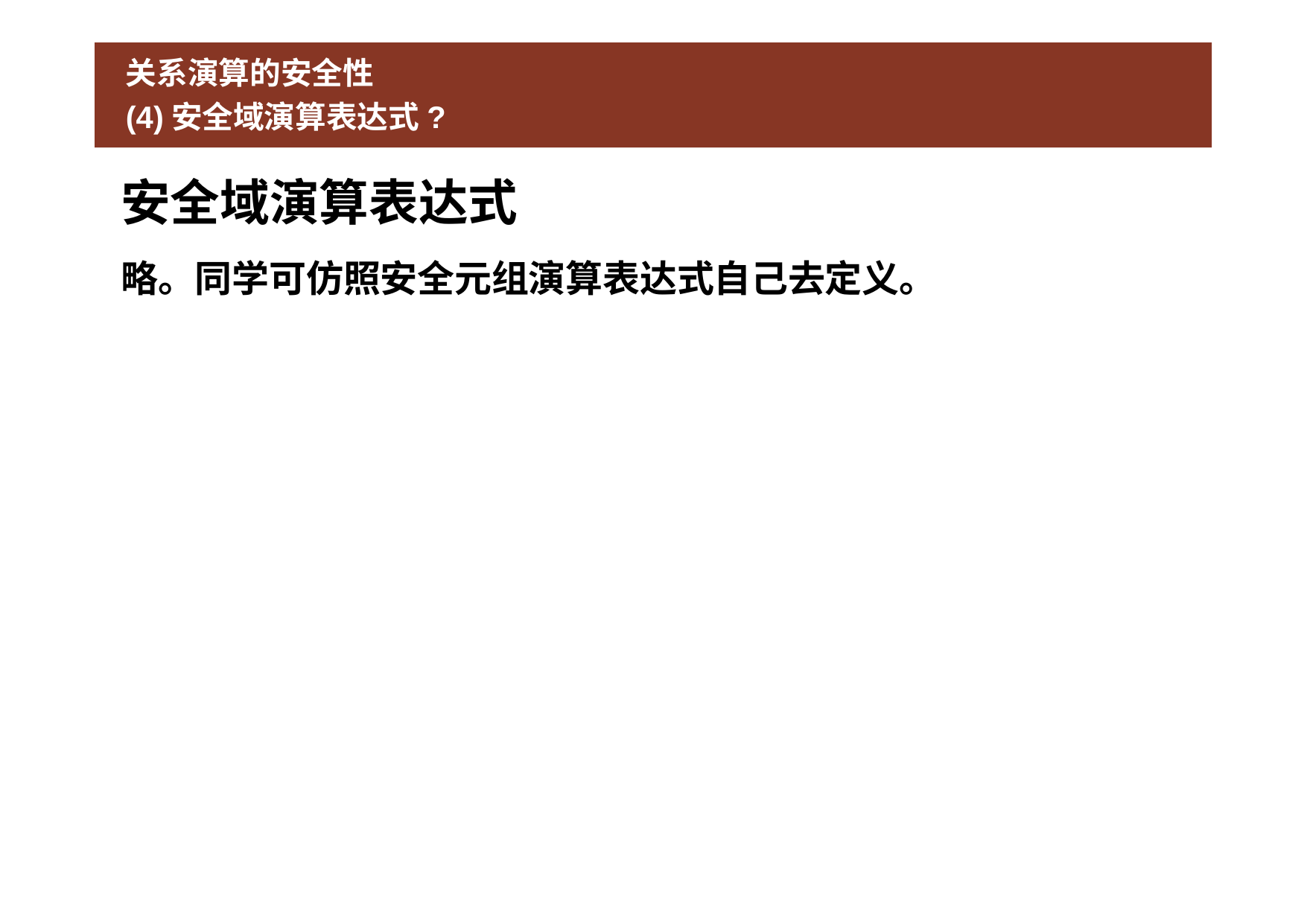

关系演算的安全性
(4)安全域演算表达式?
安全域演算表达式
略。同学可仿照安全元组演算表达式自己去定义。